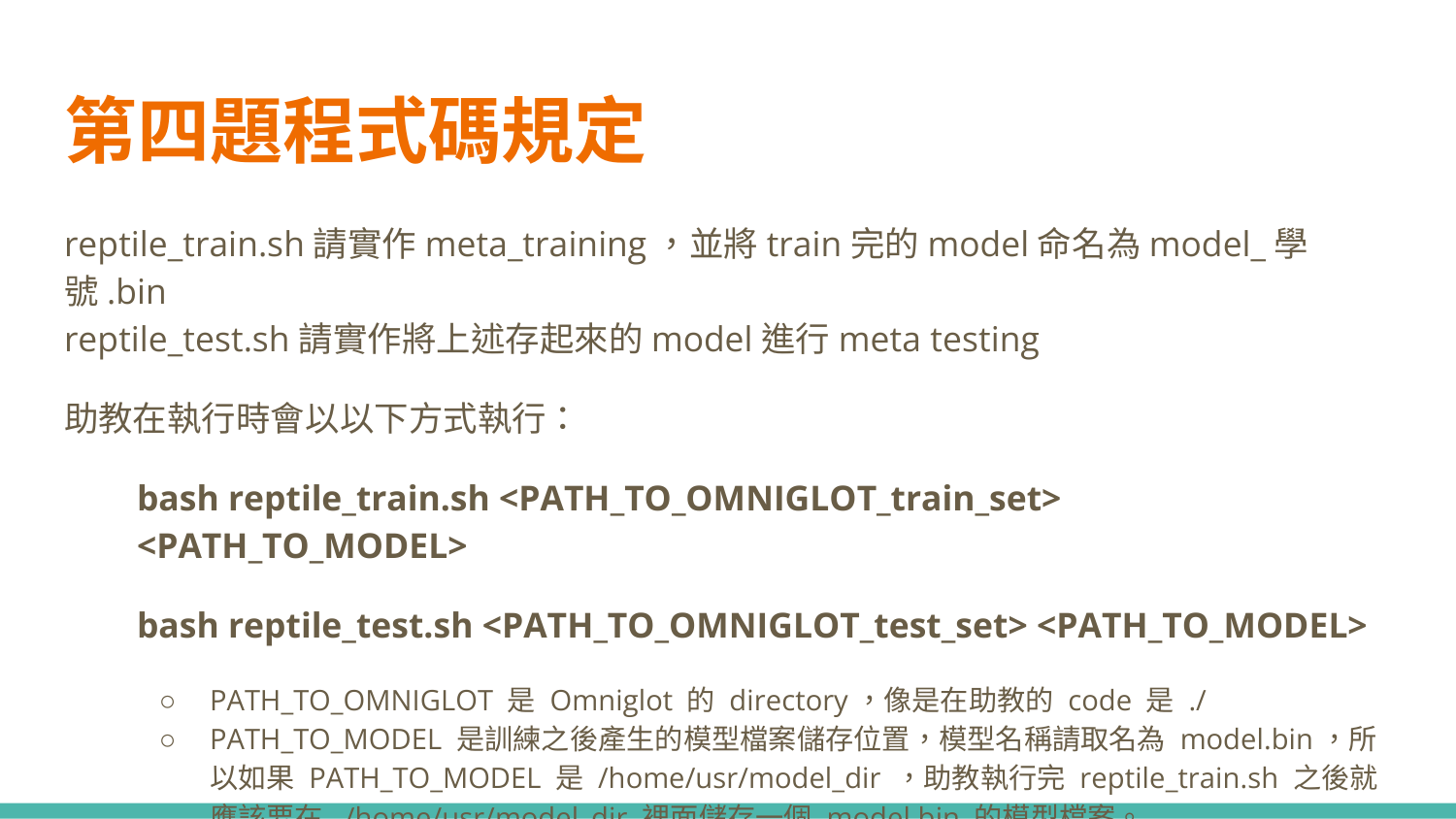

# 第四題程式碼規定
reptile_train.sh請實作meta_training，並將train完的model命名為model_學號.bin
reptile_test.sh請實作將上述存起來的model進行meta testing
助教在執行時會以以下方式執行：
bash reptile_train.sh <PATH_TO_OMNIGLOT_train_set>  <PATH_TO_MODEL>
bash reptile_test.sh <PATH_TO_OMNIGLOT_test_set> <PATH_TO_MODEL>
PATH_TO_OMNIGLOT 是 Omniglot 的 directory，像是在助教的 code 是 ./
PATH_TO_MODEL 是訓練之後產生的模型檔案儲存位置，模型名稱請取名為 model.bin，所以如果 PATH_TO_MODEL 是 /home/usr/model_dir ，助教執行完 reptile_train.sh 之後就應該要在  /home/usr/model_dir 裡面儲存一個 model.bin 的模型檔案。